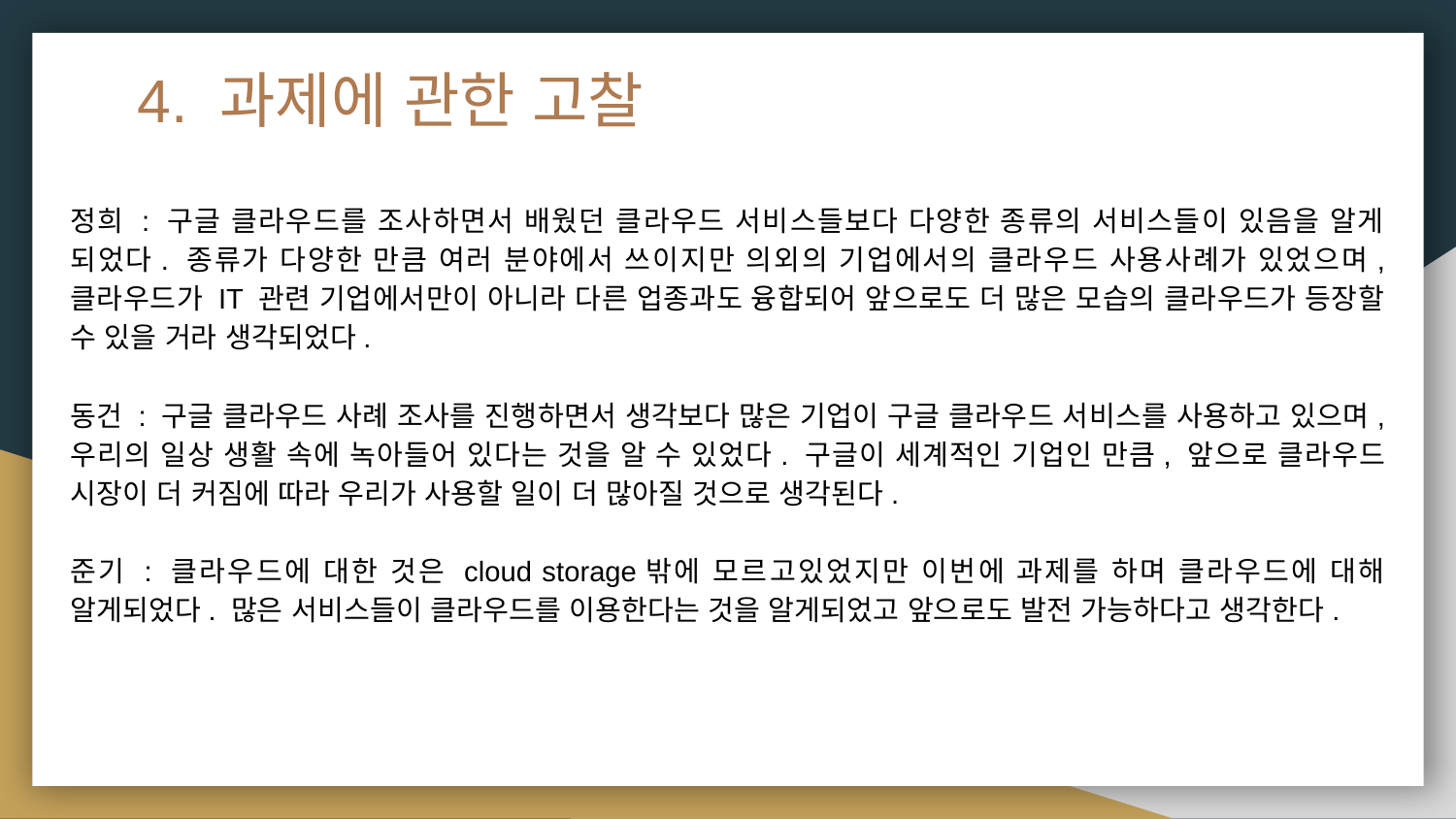

# 4. 과제에 관한 고찰
정희 : 구글 클라우드를 조사하면서 배웠던 클라우드 서비스들보다 다양한 종류의 서비스들이 있음을 알게 되었다. 종류가 다양한 만큼 여러 분야에서 쓰이지만 의외의 기업에서의 클라우드 사용사례가 있었으며, 클라우드가 IT 관련 기업에서만이 아니라 다른 업종과도 융합되어 앞으로도 더 많은 모습의 클라우드가 등장할 수 있을 거라 생각되었다.

동건 : 구글 클라우드 사례 조사를 진행하면서 생각보다 많은 기업이 구글 클라우드 서비스를 사용하고 있으며, 우리의 일상 생활 속에 녹아들어 있다는 것을 알 수 있었다. 구글이 세계적인 기업인 만큼, 앞으로 클라우드 시장이 더 커짐에 따라 우리가 사용할 일이 더 많아질 것으로 생각된다.

준기 : 클라우드에 대한 것은 cloud storage밖에 모르고있었지만 이번에 과제를 하며 클라우드에 대해 알게되었다. 많은 서비스들이 클라우드를 이용한다는 것을 알게되었고 앞으로도 발전 가능하다고 생각한다.